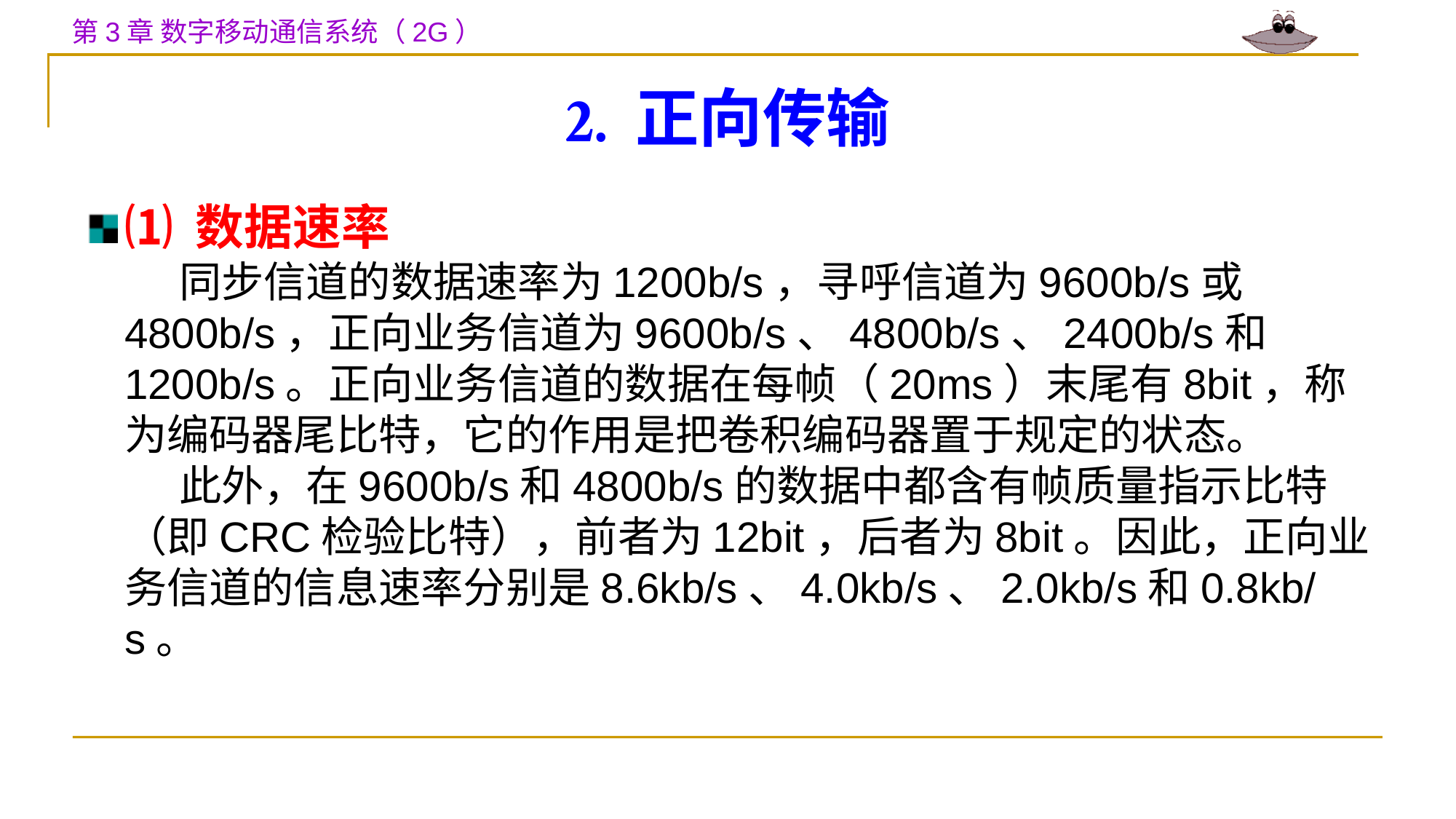

# 2. 正向传输
⑴ 数据速率
同步信道的数据速率为1200b/s，寻呼信道为9600b/s或4800b/s，正向业务信道为9600b/s、4800b/s、2400b/s和1200b/s。正向业务信道的数据在每帧（20ms）末尾有8bit，称为编码器尾比特，它的作用是把卷积编码器置于规定的状态。
此外，在9600b/s和4800b/s的数据中都含有帧质量指示比特（即CRC检验比特），前者为12bit，后者为8bit。因此，正向业务信道的信息速率分别是8.6kb/s、4.0kb/s、2.0kb/s和0.8kb/s。